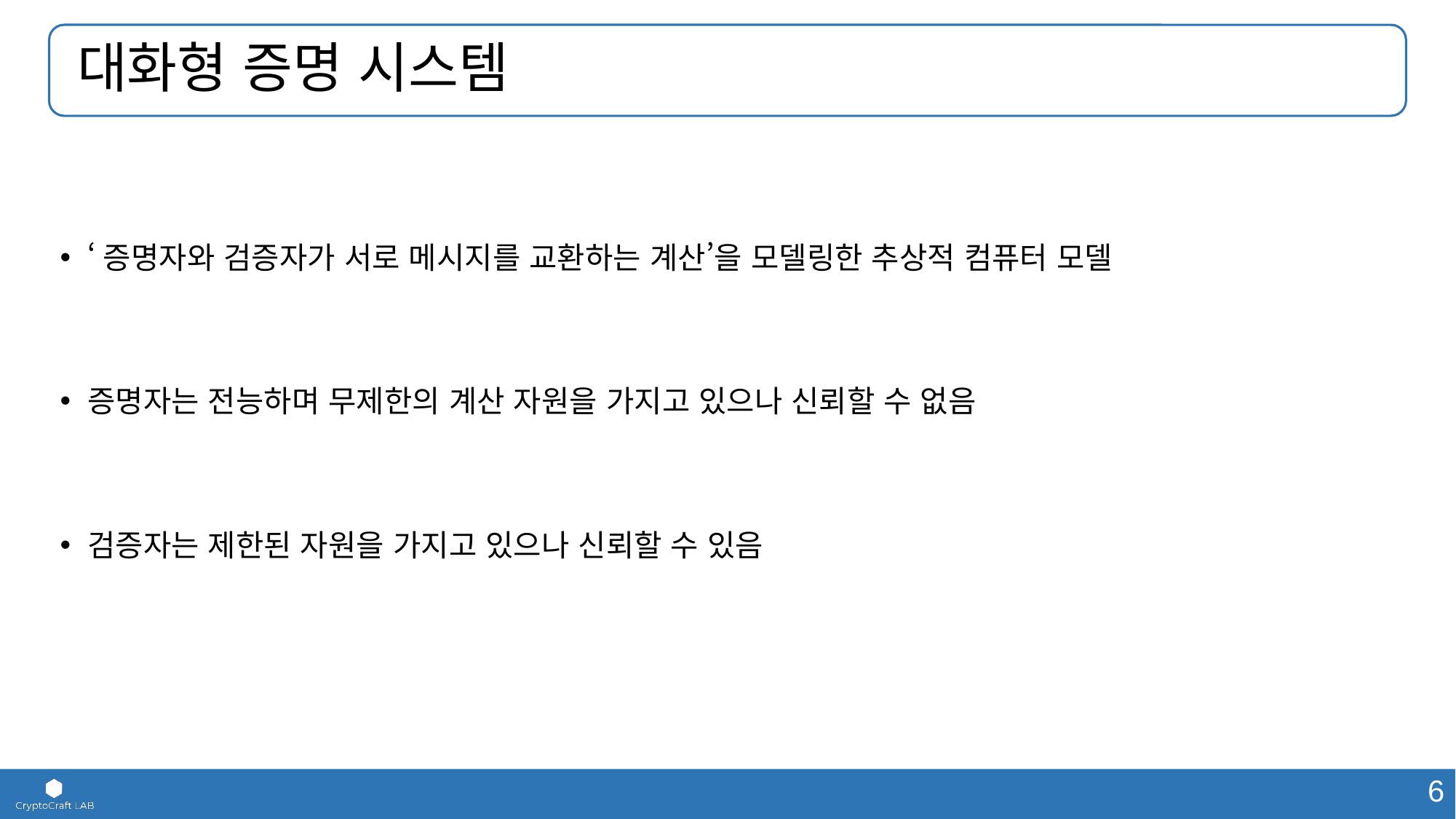

# 대화형 증명 시스템

‘증명자와 검증자가 서로 메시지를 교환하는 계산’을 모델링한 추상적 컴퓨터 모델

증명자는 전능하며 무제한의 계산 자원을 가지고 있으나 신뢰할 수 없음

검증자는 제한된 자원을 가지고 있으나 신뢰할 수 있음